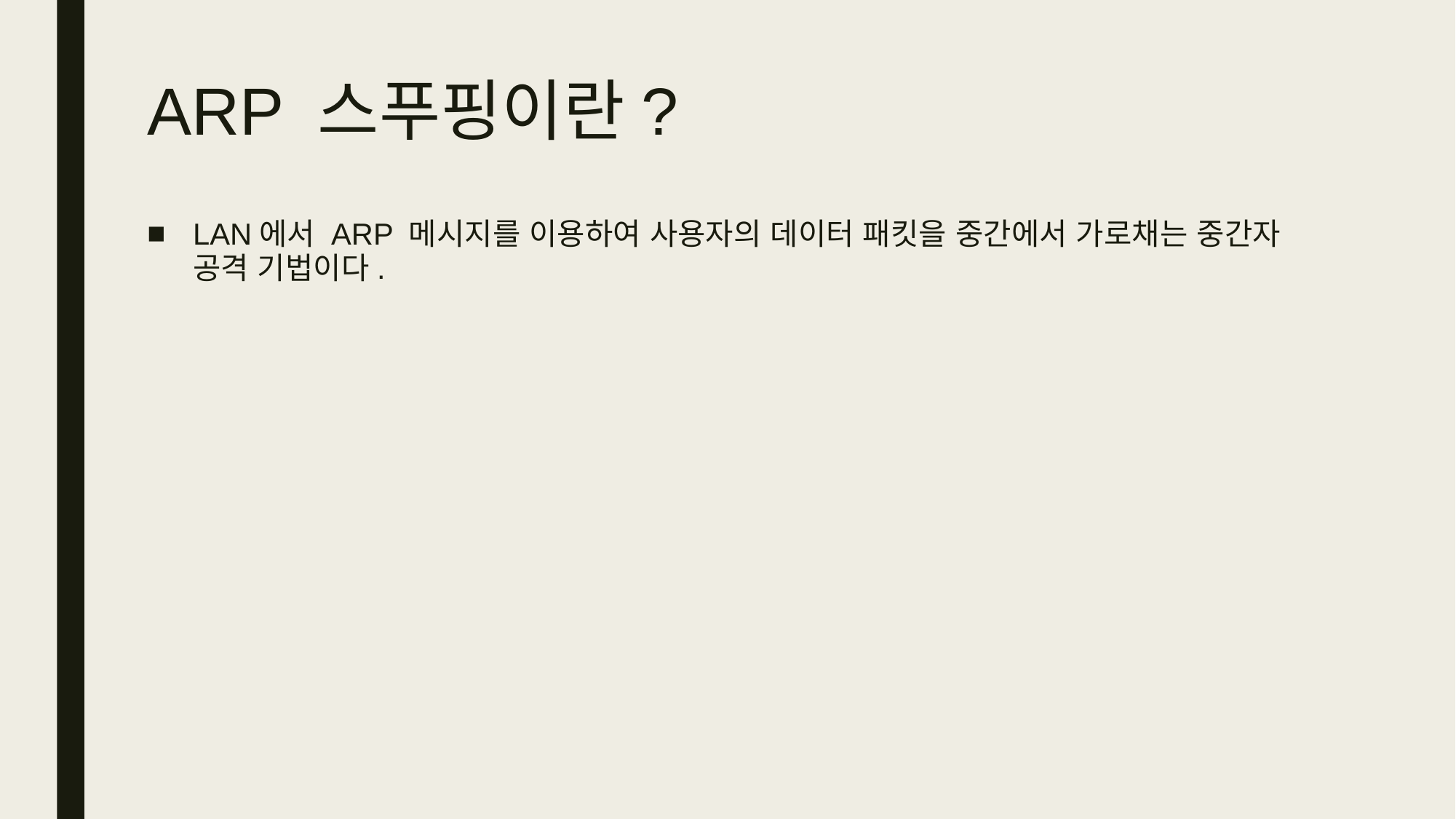

# ARP 스푸핑이란?
LAN에서 ARP 메시지를 이용하여 사용자의 데이터 패킷을 중간에서 가로채는 중간자 공격 기법이다.